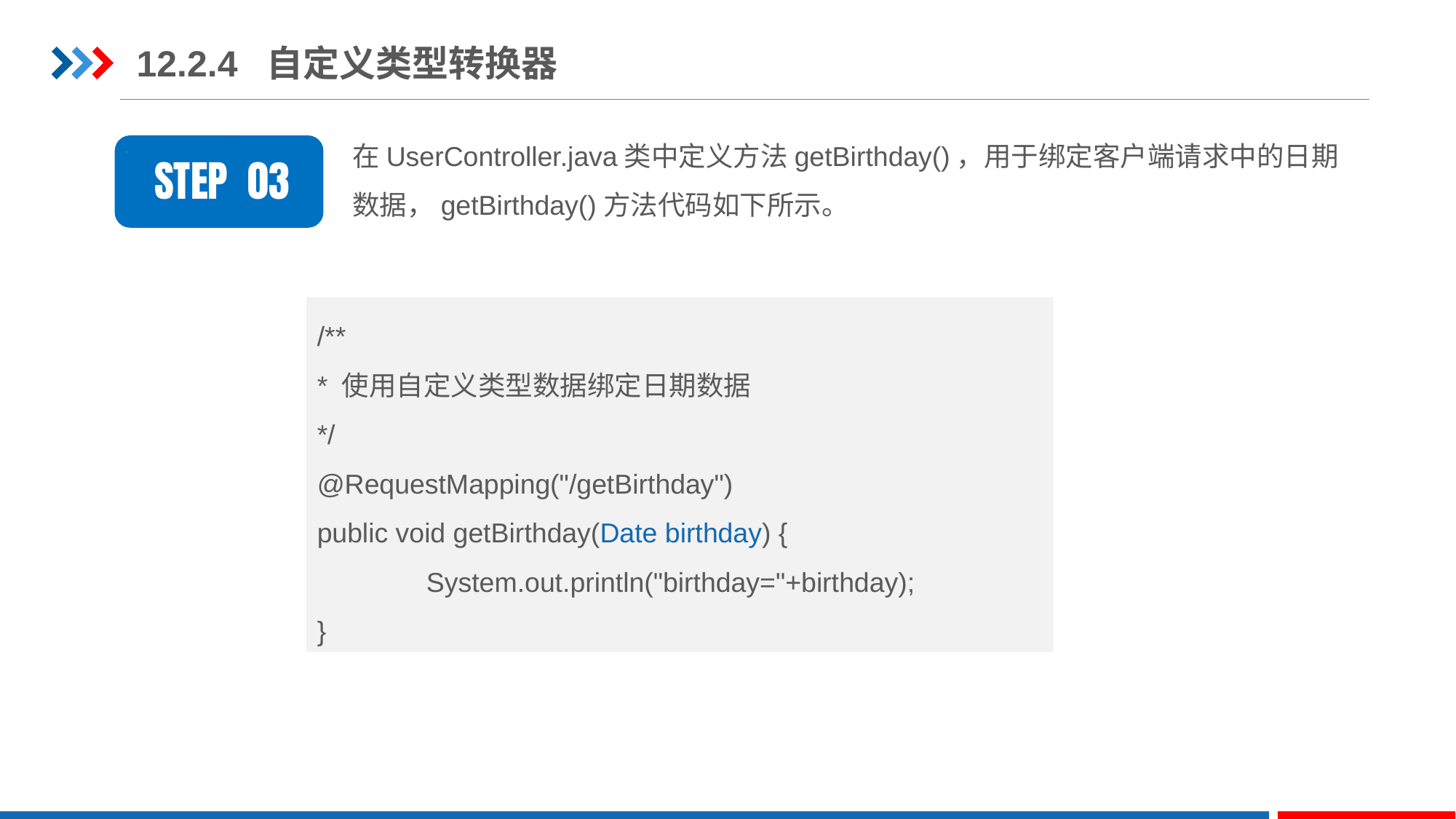

12.2.4  自定义类型转换器
在UserController.java类中定义方法getBirthday()，用于绑定客户端请求中的日期数据，getBirthday()方法代码如下所示。

STEP  03
/**
* 使用自定义类型数据绑定日期数据
*/
@RequestMapping("/getBirthday")
public void getBirthday(Date birthday) {
	System.out.println("birthday="+birthday);
}